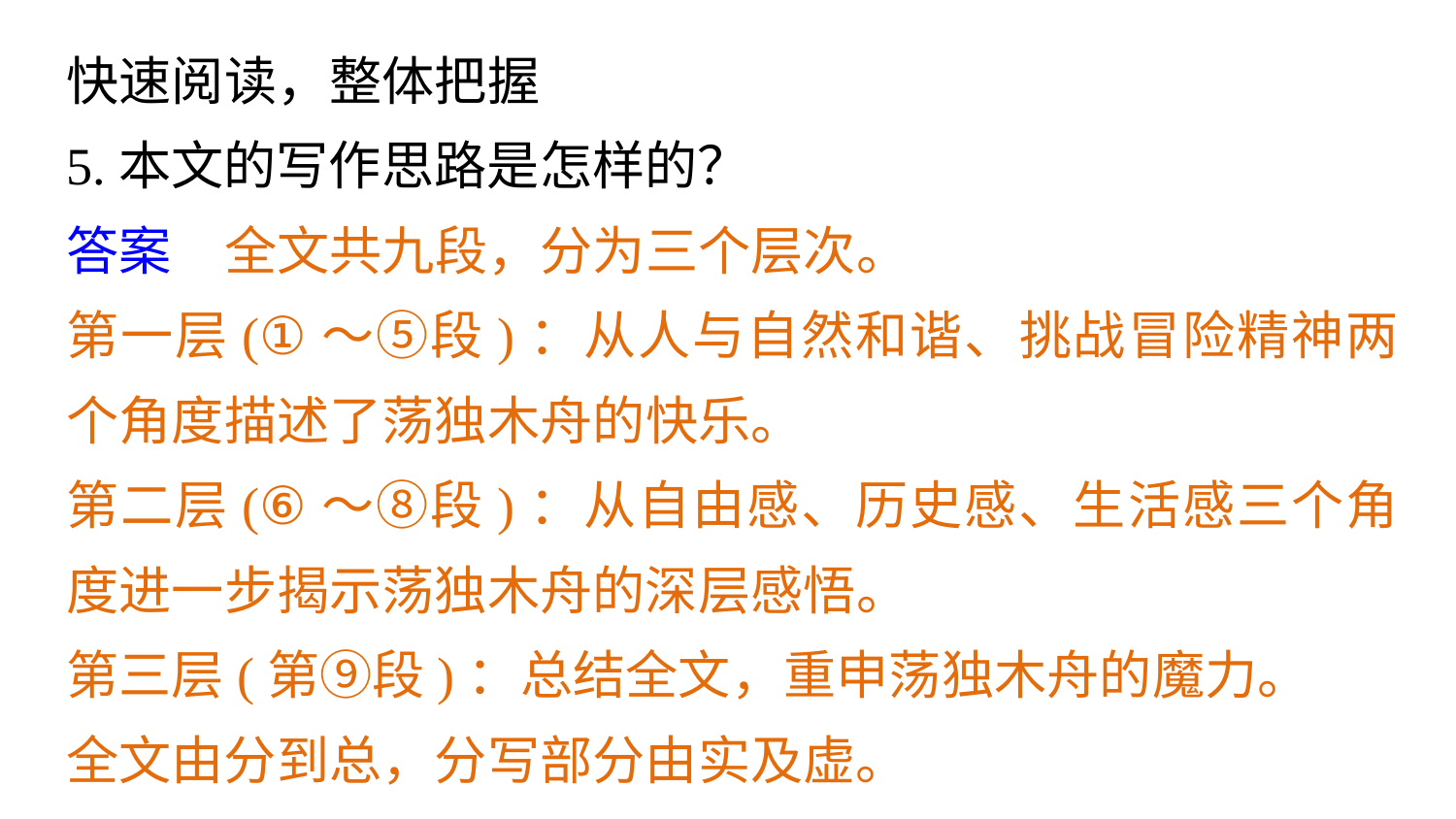

快速阅读，整体把握
5.本文的写作思路是怎样的？
答案　全文共九段，分为三个层次。
第一层(①～⑤段)：从人与自然和谐、挑战冒险精神两个角度描述了荡独木舟的快乐。
第二层(⑥～⑧段)：从自由感、历史感、生活感三个角度进一步揭示荡独木舟的深层感悟。
第三层(第⑨段)：总结全文，重申荡独木舟的魔力。
全文由分到总，分写部分由实及虚。